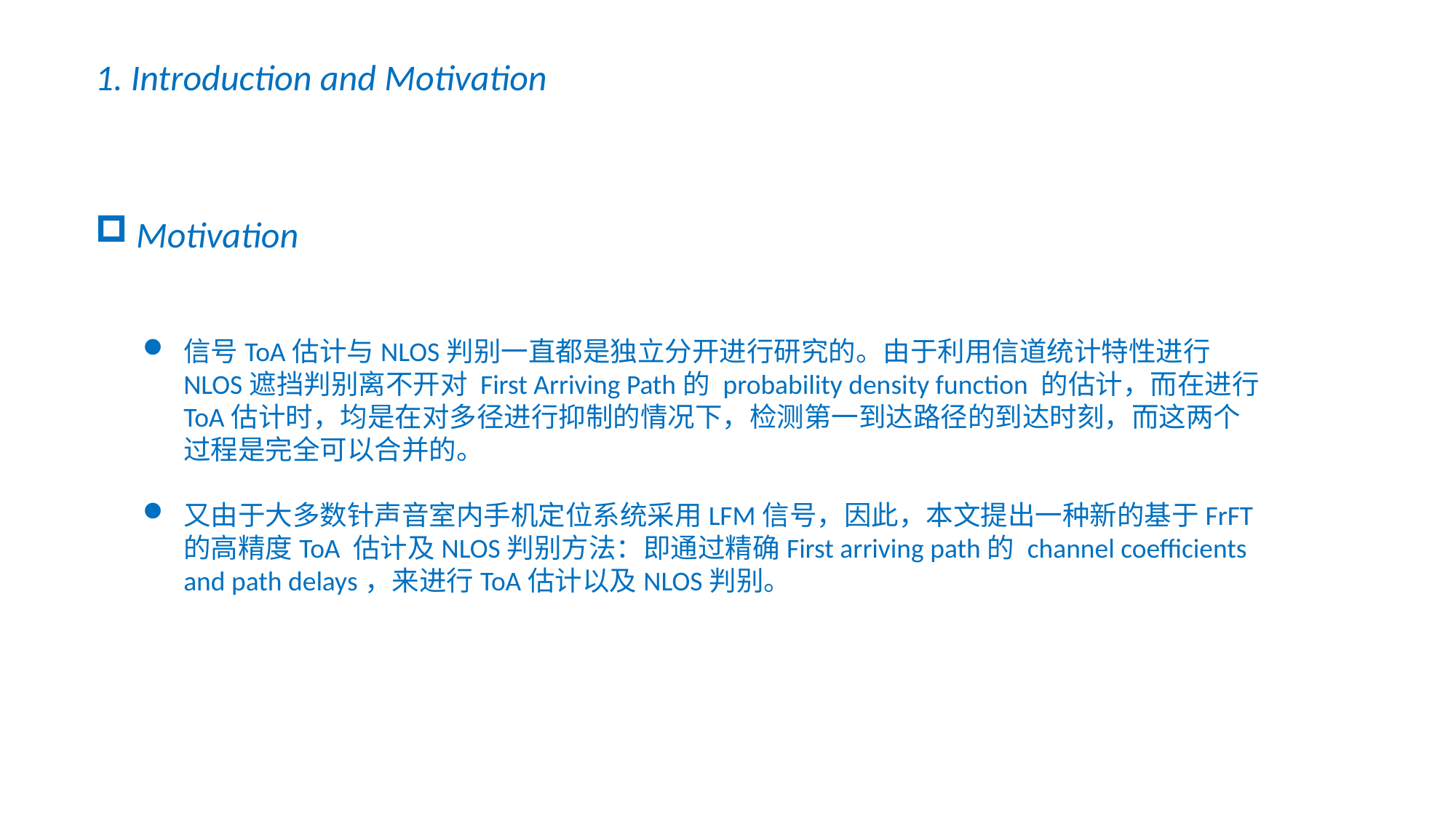

1. Introduction and Motivation
Motivation
信号ToA估计与NLOS判别一直都是独立分开进行研究的。由于利用信道统计特性进行NLOS遮挡判别离不开对 First Arriving Path的 probability density function 的估计，而在进行ToA估计时，均是在对多径进行抑制的情况下，检测第一到达路径的到达时刻，而这两个过程是完全可以合并的。

又由于大多数针声音室内手机定位系统采用LFM信号，因此，本文提出一种新的基于FrFT的高精度ToA 估计及NLOS判别方法：即通过精确First arriving path的 channel coefficients and path delays，来进行ToA估计以及NLOS判别。